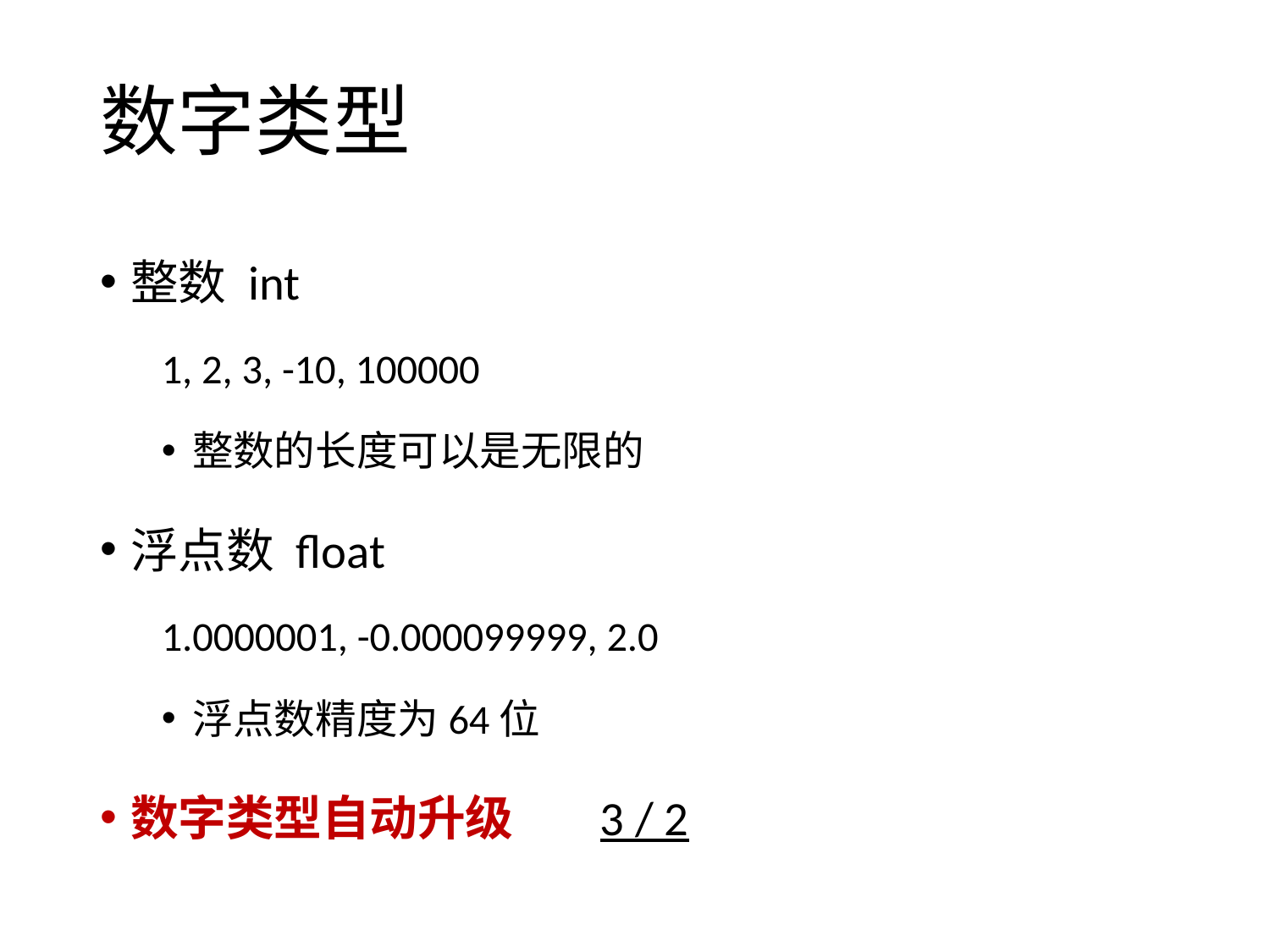

# 数字类型
整数 int
1, 2, 3, -10, 100000
整数的长度可以是无限的
浮点数 float
1.0000001, -0.000099999, 2.0
浮点数精度为64位
数字类型自动升级       3 / 2